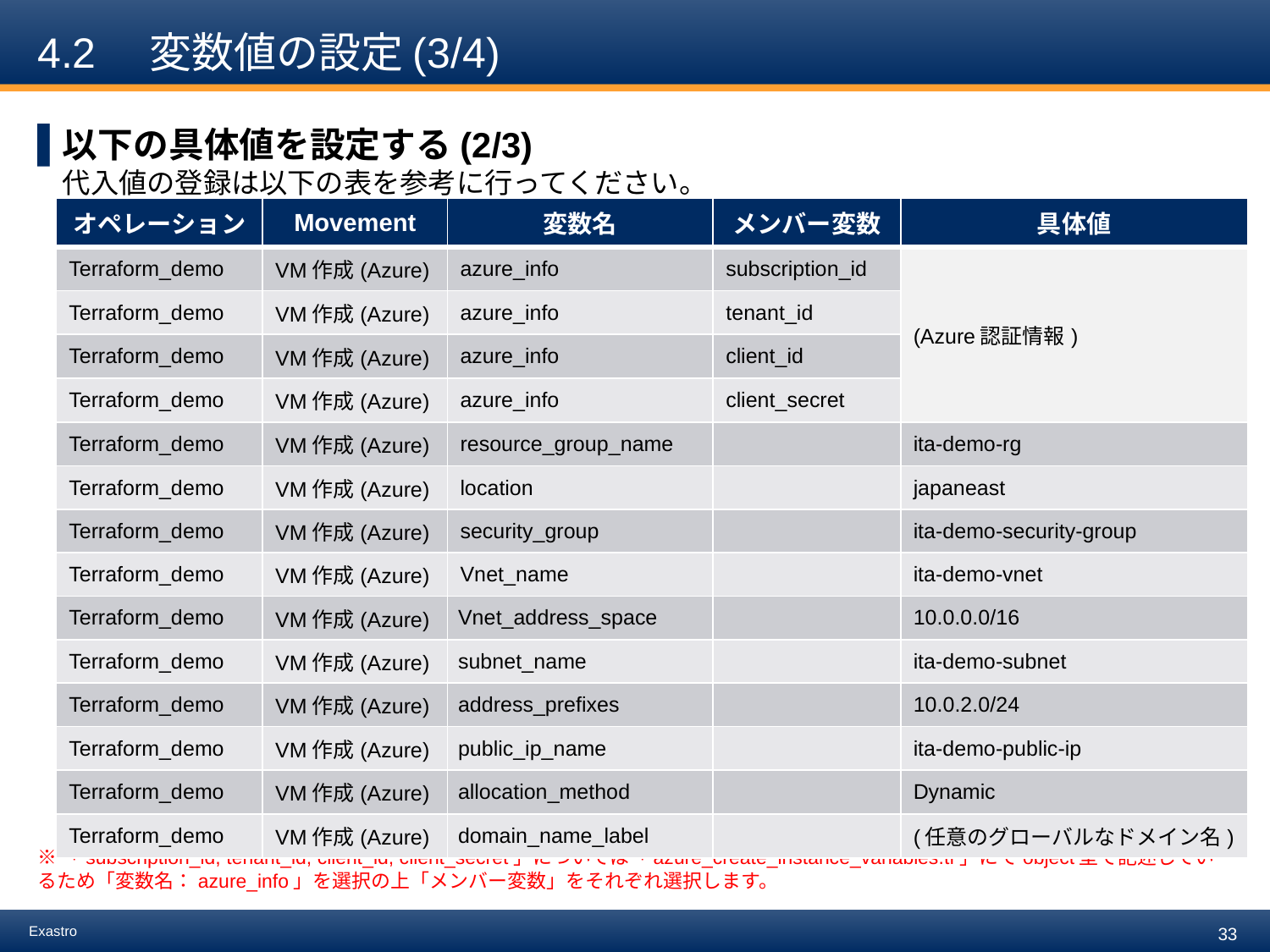

# 4.2　変数値の設定(3/4)
以下の具体値を設定する(2/3)
代入値の登録は以下の表を参考に行ってください。

※「subscription_id, tenant_id, client_id, client_secret」については「azure_create_instance_variables.tf」にてobject型で記述しているため「変数名：azure_info」を選択の上「メンバー変数」をそれぞれ選択します。
| オペレーション | Movement | 変数名 | メンバー変数 | 具体値 |
| --- | --- | --- | --- | --- |
| Terraform\_demo | VM作成(Azure) | azure\_info | subscription\_id | (Azure認証情報) |
| Terraform\_demo | VM作成(Azure) | azure\_info | tenant\_id |  |
| Terraform\_demo | VM作成(Azure) | azure\_info | client\_id |  |
| Terraform\_demo | VM作成(Azure) | azure\_info | client\_secret |  |
| Terraform\_demo | VM作成(Azure) | resource\_group\_name |  | ita-demo-rg |
| Terraform\_demo | VM作成(Azure) | location |  | japaneast |
| Terraform\_demo | VM作成(Azure) | security\_group |  | ita-demo-security-group |
| Terraform\_demo | VM作成(Azure) | Vnet\_name |  | ita-demo-vnet |
| Terraform\_demo | VM作成(Azure) | Vnet\_address\_space |  | 10.0.0.0/16 |
| Terraform\_demo | VM作成(Azure) | subnet\_name |  | ita-demo-subnet |
| Terraform\_demo | VM作成(Azure) | address\_prefixes |  | 10.0.2.0/24 |
| Terraform\_demo | VM作成(Azure) | public\_ip\_name |  | ita-demo-public-ip |
| Terraform\_demo | VM作成(Azure) | allocation\_method |  | Dynamic |
| Terraform\_demo | VM作成(Azure) | domain\_name\_label |  | (任意のグローバルなドメイン名) |